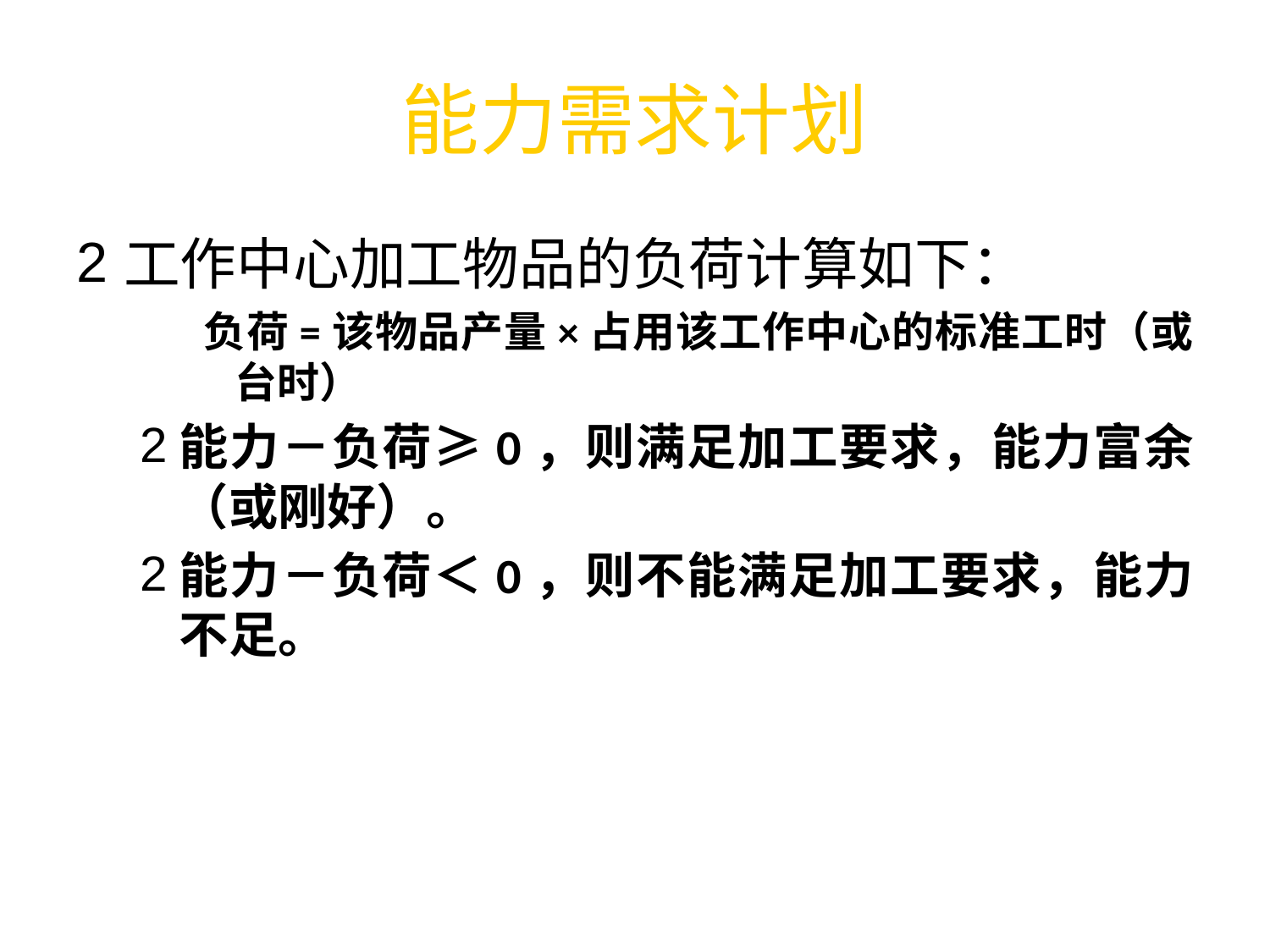

# 能力需求计划
工作中心加工物品的负荷计算如下：
负荷=该物品产量×占用该工作中心的标准工时（或台时）
能力－负荷≥0，则满足加工要求，能力富余（或刚好）。
能力－负荷＜0，则不能满足加工要求，能力不足。